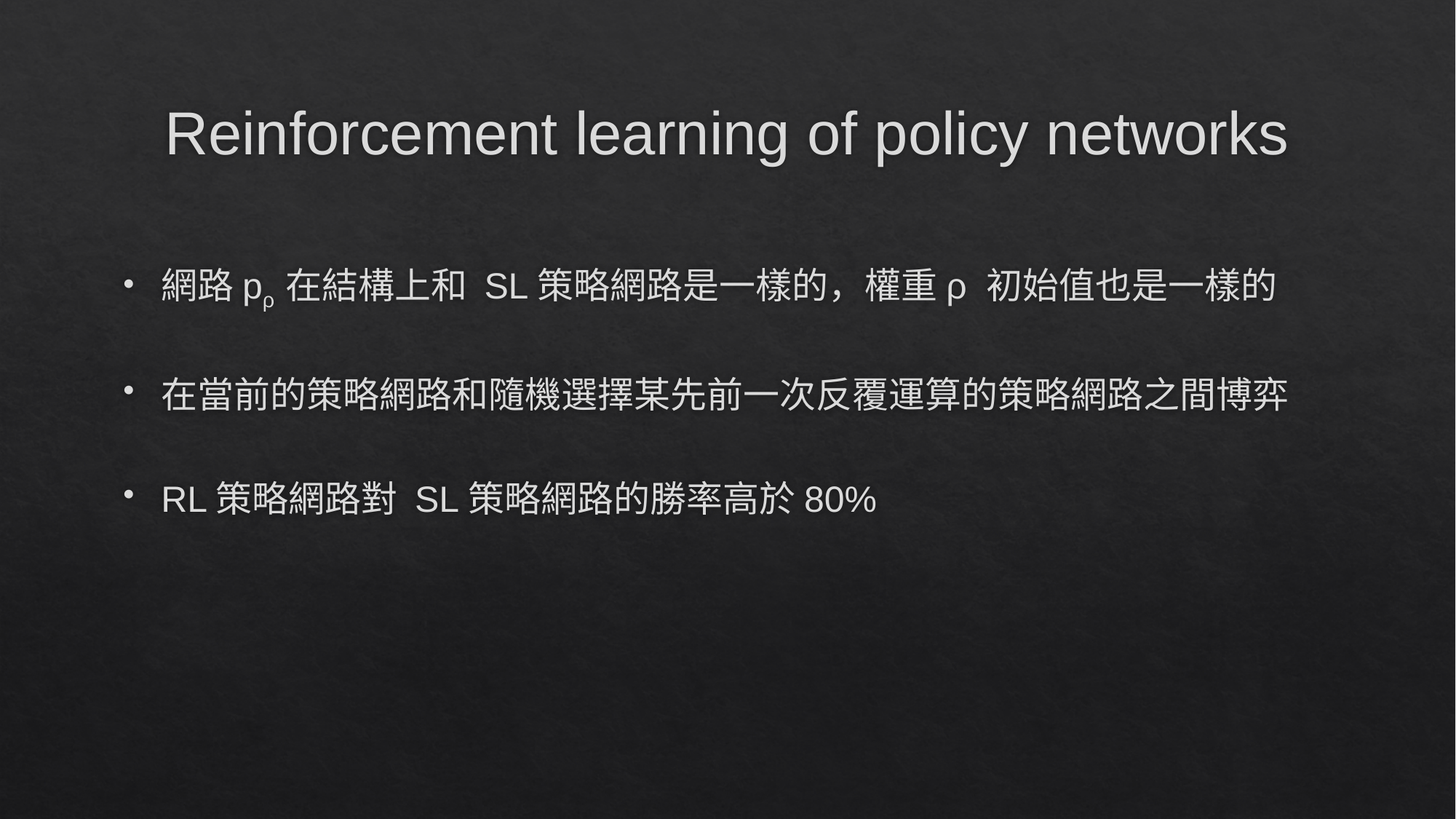

# Reinforcement learning of policy networks
網路pρ 在結構上和 SL策略網路是一樣的，權重ρ 初始值也是一樣的
在當前的策略網路和隨機選擇某先前一次反覆運算的策略網路之間博弈
RL策略網路對 SL策略網路的勝率高於80%